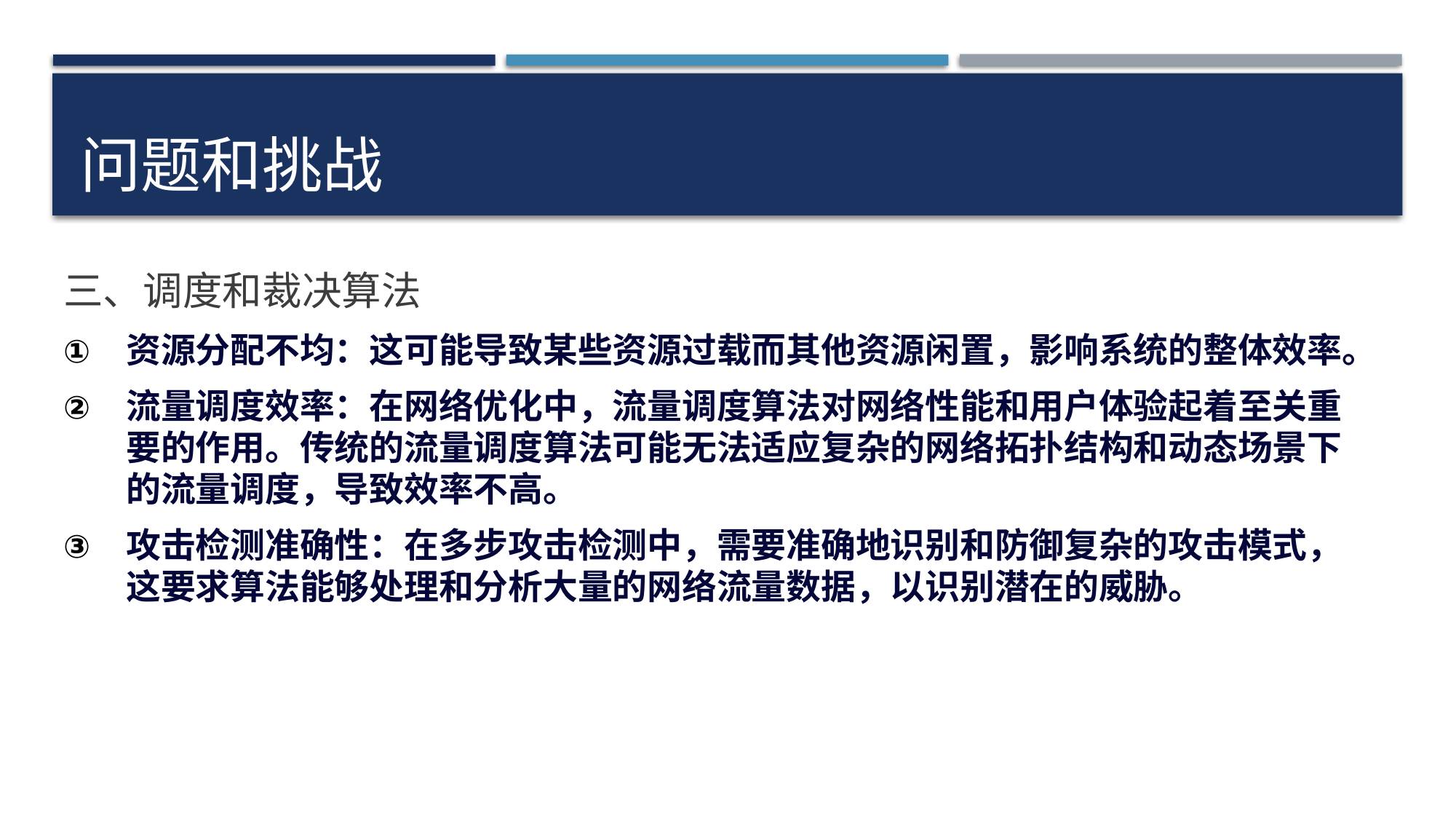

# 问题和挑战
三、调度和裁决算法
资源分配不均：这可能导致某些资源过载而其他资源闲置，影响系统的整体效率。
流量调度效率：在网络优化中，流量调度算法对网络性能和用户体验起着至关重要的作用。传统的流量调度算法可能无法适应复杂的网络拓扑结构和动态场景下的流量调度，导致效率不高。
攻击检测准确性：在多步攻击检测中，需要准确地识别和防御复杂的攻击模式，这要求算法能够处理和分析大量的网络流量数据，以识别潜在的威胁。